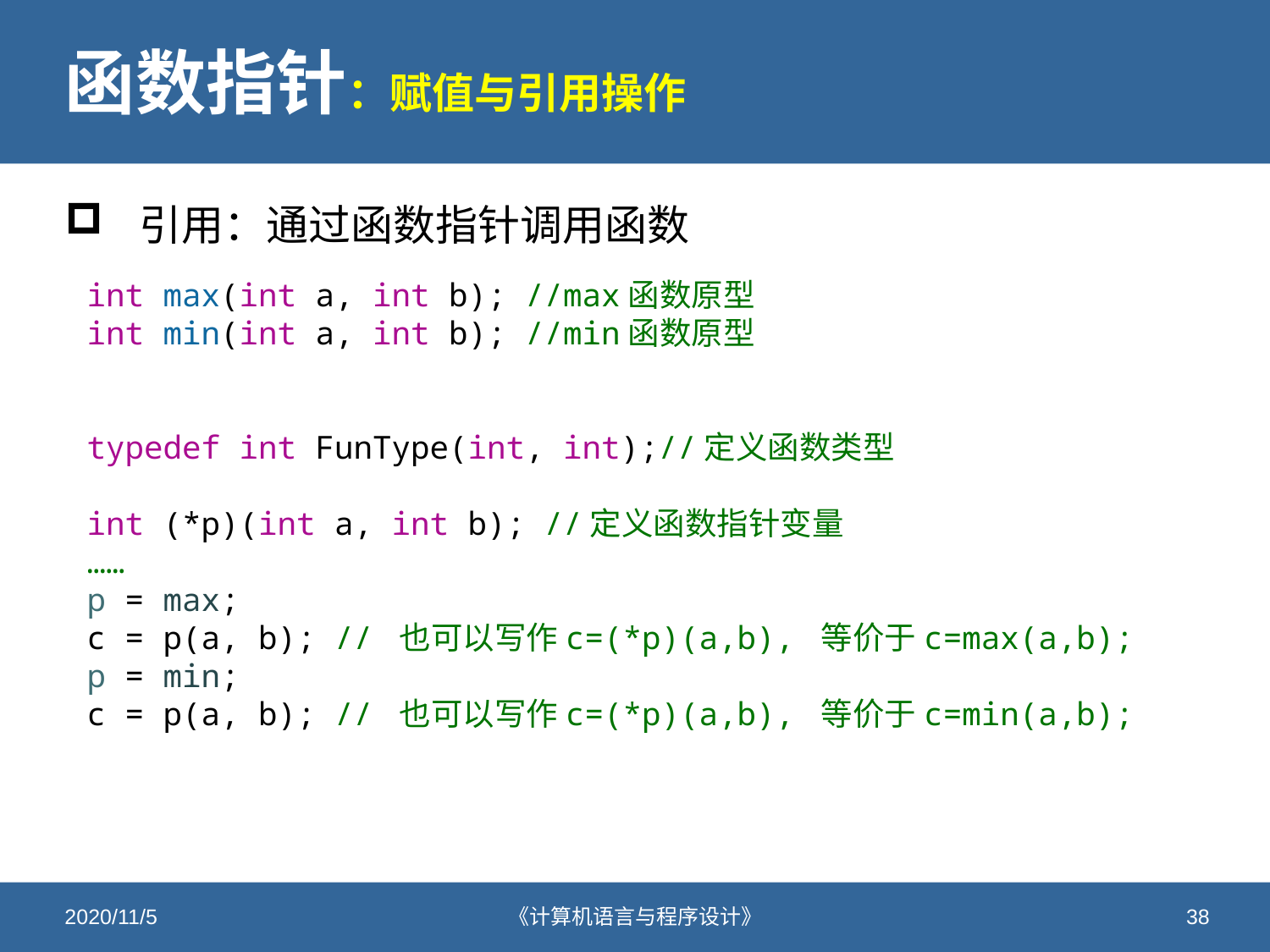

# 函数指针：赋值与引用操作
引用：通过函数指针调用函数
int max(int a, int b); //max函数原型
int min(int a, int b); //min函数原型

typedef int FunType(int, int);//定义函数类型

int (*p)(int a, int b); //定义函数指针变量
……
p = max;
c = p(a, b); // 也可以写作c=(*p)(a,b), 等价于c=max(a,b);
p = min;
c = p(a, b); // 也可以写作c=(*p)(a,b), 等价于c=min(a,b);
2020/11/5
《计算机语言与程序设计》
38